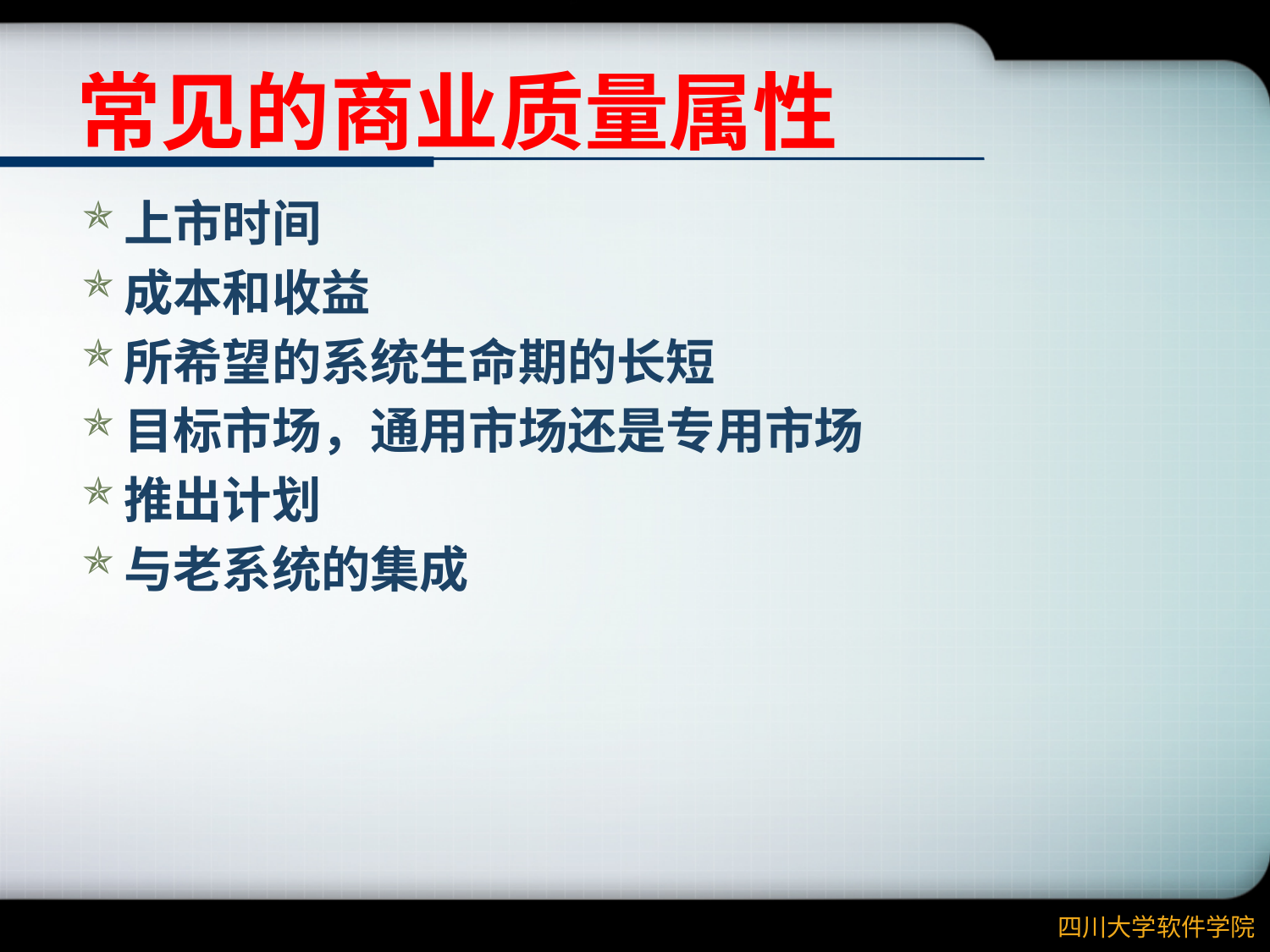

# 常见的商业质量属性
上市时间
成本和收益
所希望的系统生命期的长短
目标市场，通用市场还是专用市场
推出计划
与老系统的集成